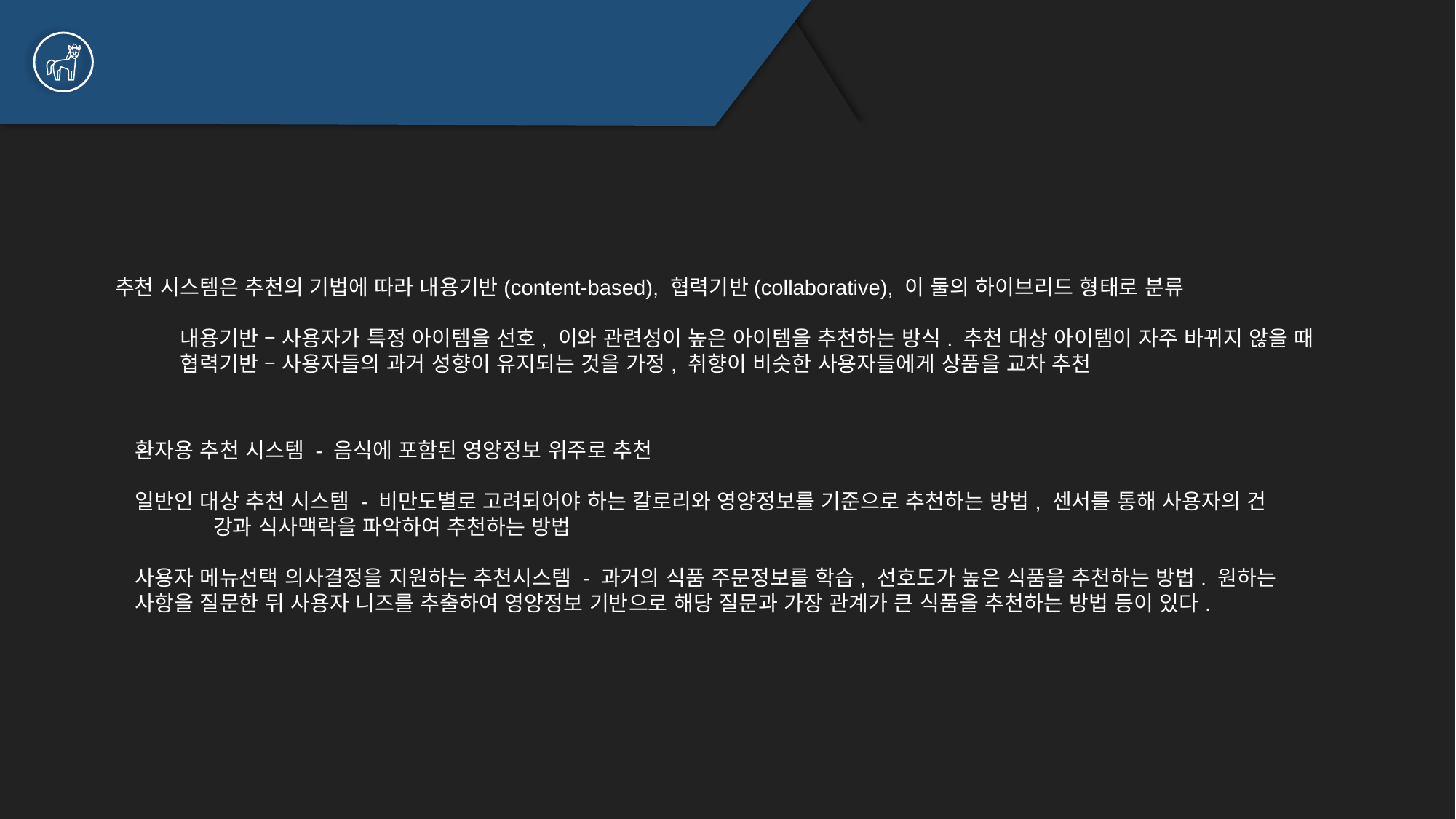

추천 시스템은 추천의 기법에 따라 내용기반(content-based), 협력기반(collaborative), 이 둘의 하이브리드 형태로 분류

          내용기반 – 사용자가 특정 아이템을 선호, 이와 관련성이 높은 아이템을 추천하는 방식. 추천 대상 아이템이 자주 바뀌지 않을 때
          협력기반 – 사용자들의 과거 성향이 유지되는 것을 가정, 취향이 비슷한 사용자들에게 상품을 교차 추천
환자용 추천 시스템 - 음식에 포함된 영양정보 위주로 추천

일반인 대상 추천 시스템 - 비만도별로 고려되어야 하는 칼로리와 영양정보를 기준으로 추천하는 방법, 센서를 통해 사용자의 건                      강과 식사맥락을 파악하여 추천하는 방법

사용자 메뉴선택 의사결정을 지원하는 추천시스템 - 과거의 식품 주문정보를 학습, 선호도가 높은 식품을 추천하는 방법. 원하는 사항을 질문한 뒤 사용자 니즈를 추출하여 영양정보 기반으로 해당 질문과 가장 관계가 큰 식품을 추천하는 방법 등이 있다.